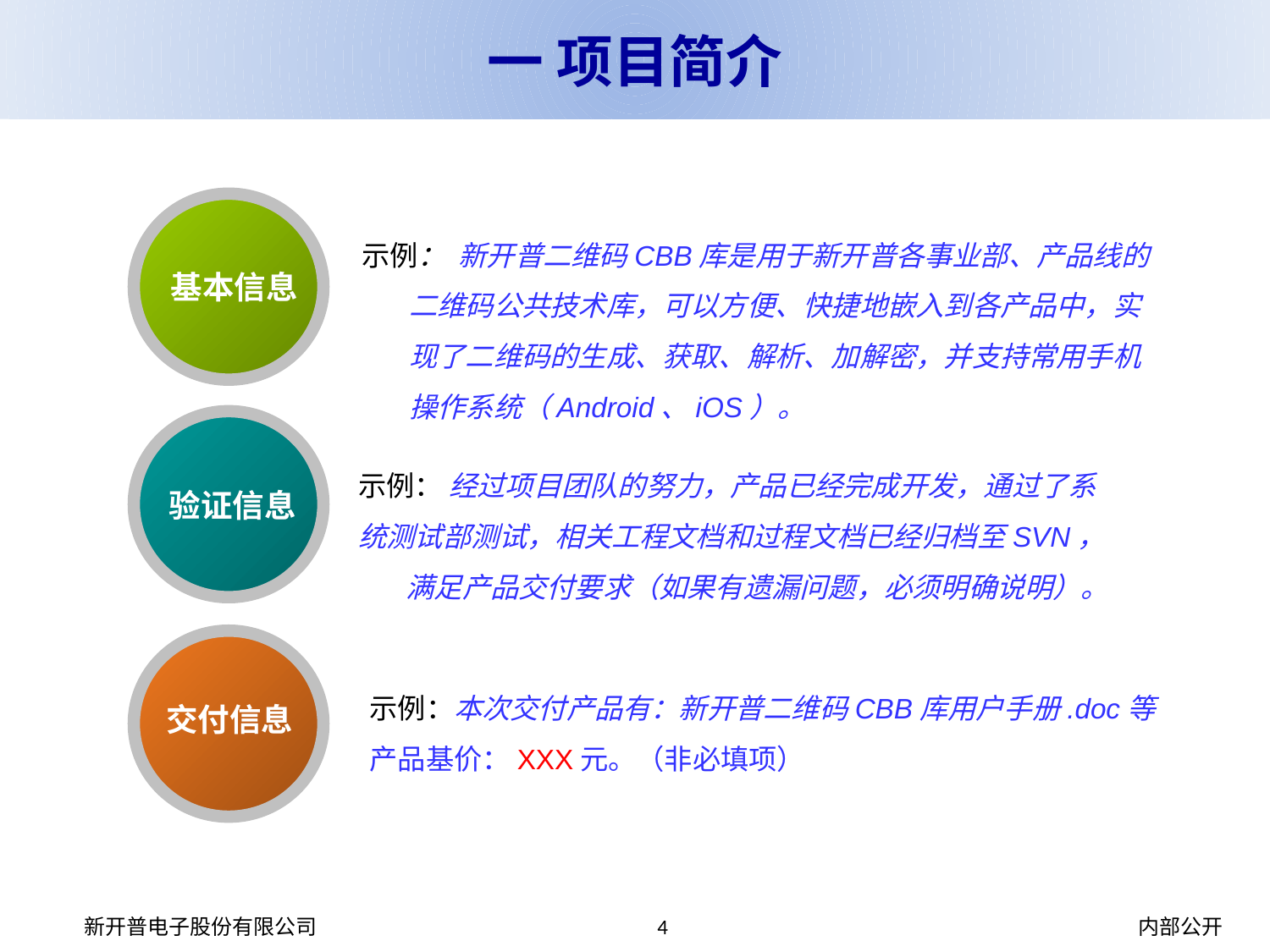

一 项目简介

示例：  新开普二维码CBB库是用于新开普各事业部、产品线的二维码公共技术库，可以方便、快捷地嵌入到各产品中，实现了二维码的生成、获取、解析、加解密，并支持常用手机操作系统（Android、iOS）。
基本信息

示例： 经过项目团队的努力，产品已经完成开发，通过了系
统测试部测试，相关工程文档和过程文档已经归档至SVN，满足产品交付要求（如果有遗漏问题，必须明确说明）。
验证信息

交付信息
示例：本次交付产品有：新开普二维码CBB库用户手册.doc等
产品基价：XXX元。（非必填项）
新开普电子股份有限公司
4
内部公开